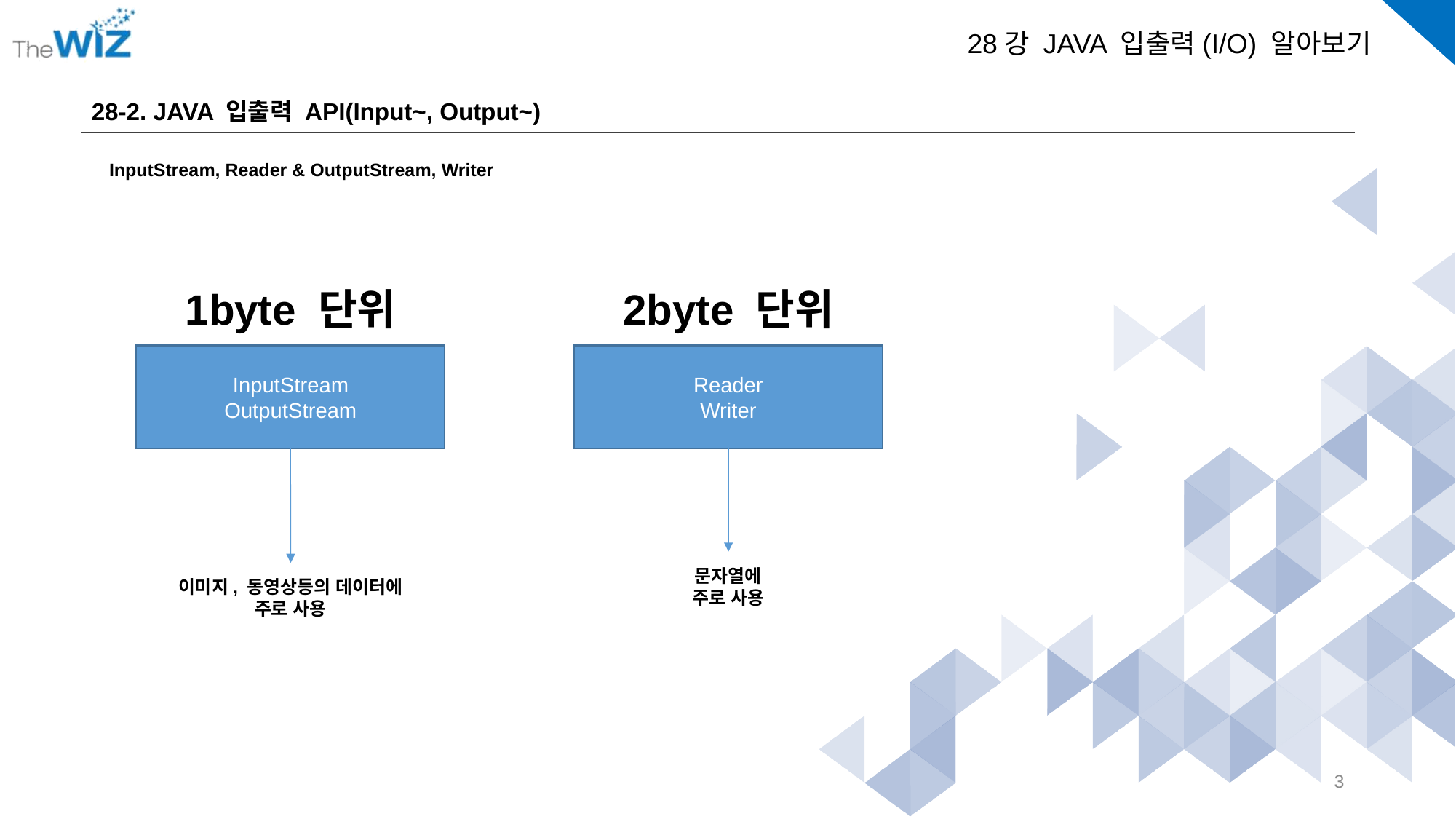

28-2. JAVA 입출력 API(Input~, Output~)
InputStream, Reader & OutputStream, Writer
1byte 단위
2byte 단위
InputStream
OutputStream
Reader
Writer
문자열에
주로 사용
이미지, 동영상등의 데이터에
주로 사용
3